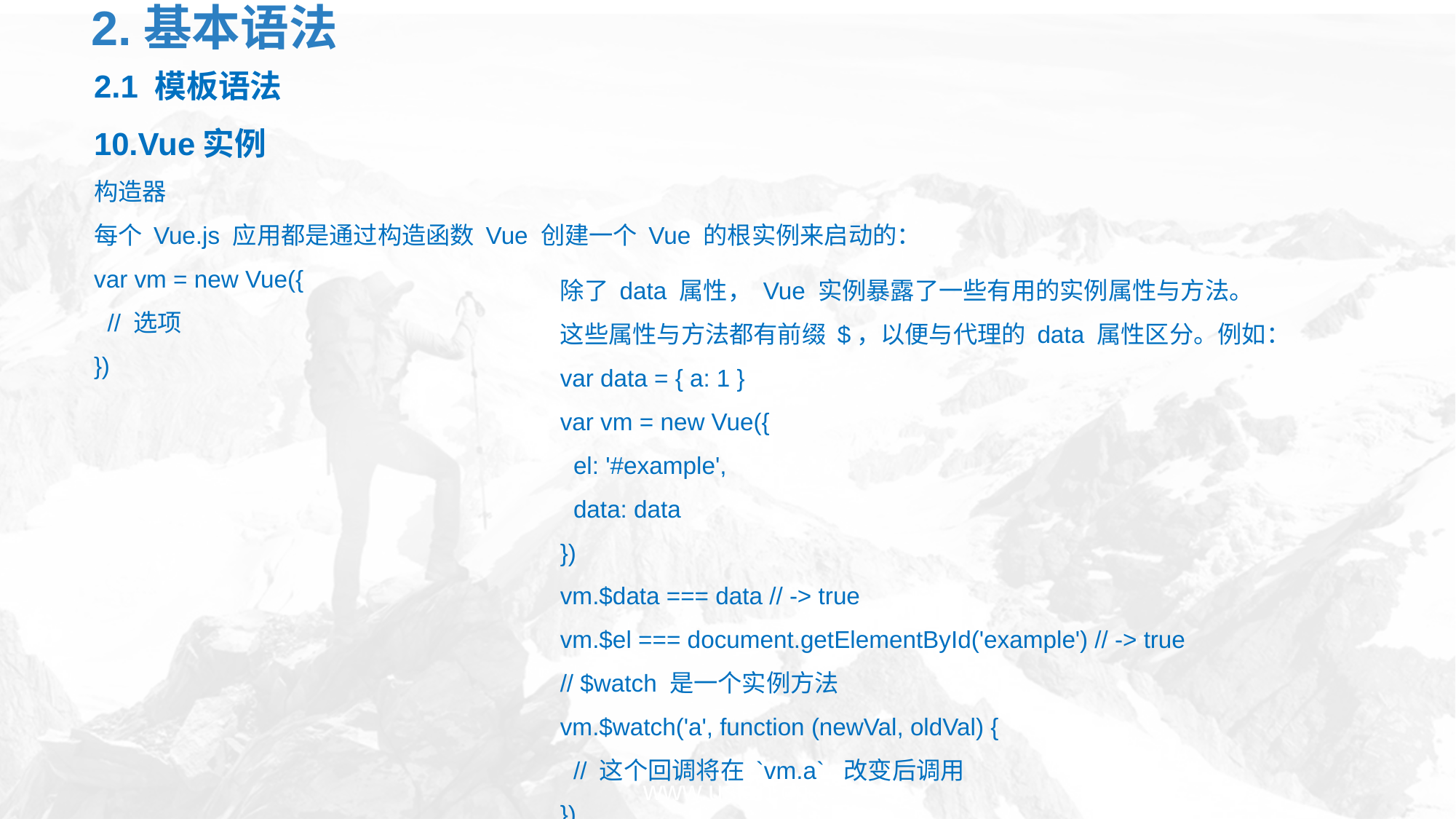

# 2.基本语法
2.1 模板语法
10.Vue实例
构造器
每个 Vue.js 应用都是通过构造函数 Vue 创建一个 Vue 的根实例来启动的：
var vm = new Vue({
  // 选项
})
除了 data 属性， Vue 实例暴露了一些有用的实例属性与方法。
这些属性与方法都有前缀 $，以便与代理的 data 属性区分。例如：
var data = { a: 1 }
var vm = new Vue({
  el: '#example',
  data: data
})
vm.$data === data // -> true
vm.$el === document.getElementById('example') // -> true
// $watch 是一个实例方法
vm.$watch('a', function (newVal, oldVal) {
  // 这个回调将在 `vm.a`  改变后调用
})
www.usian.cn